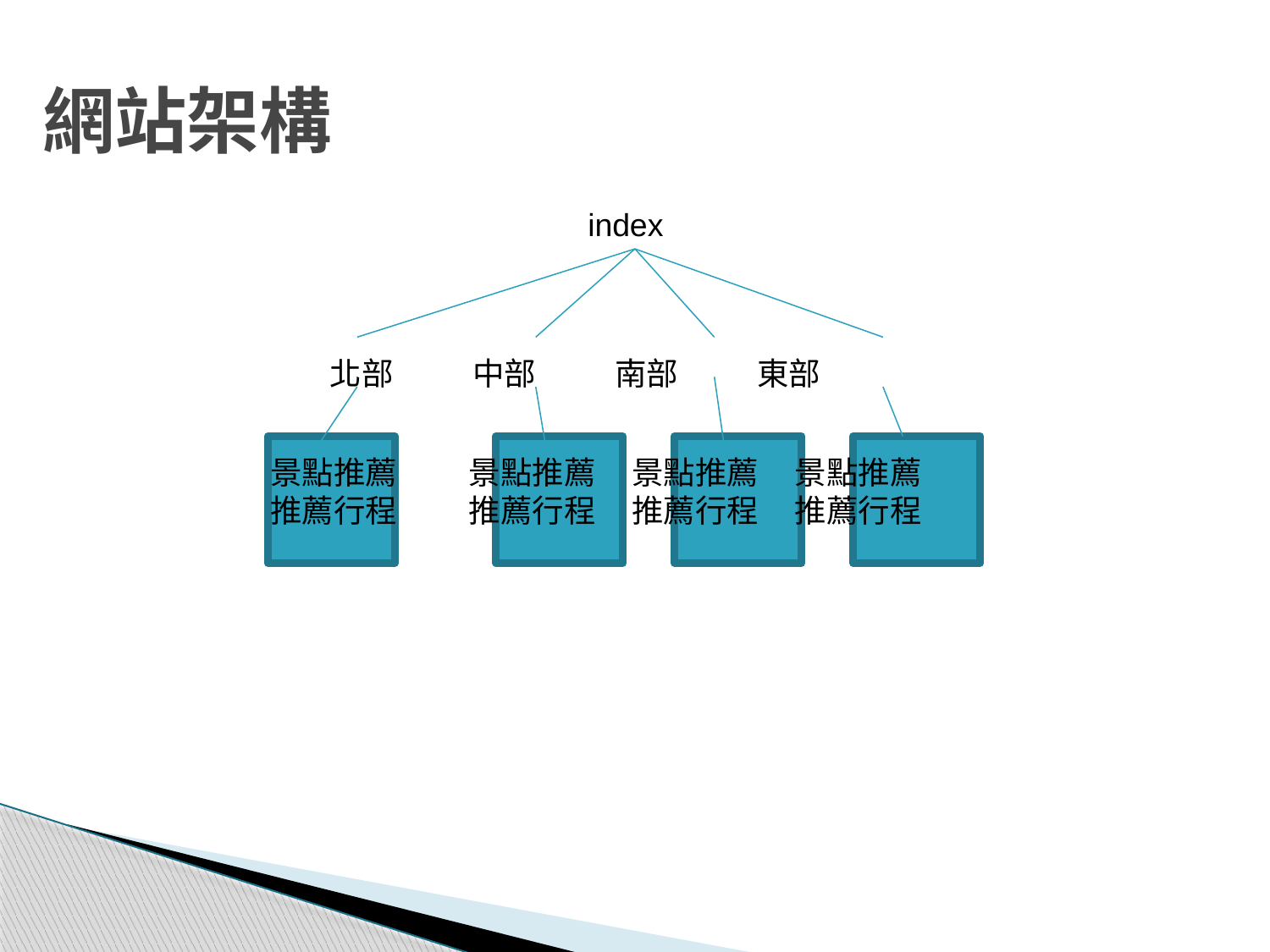

# 網站架構
index
北部           中部           南部           東部

景點推薦          景點推薦     景點推薦     景點推薦
推薦行程          推薦行程     推薦行程     推薦行程